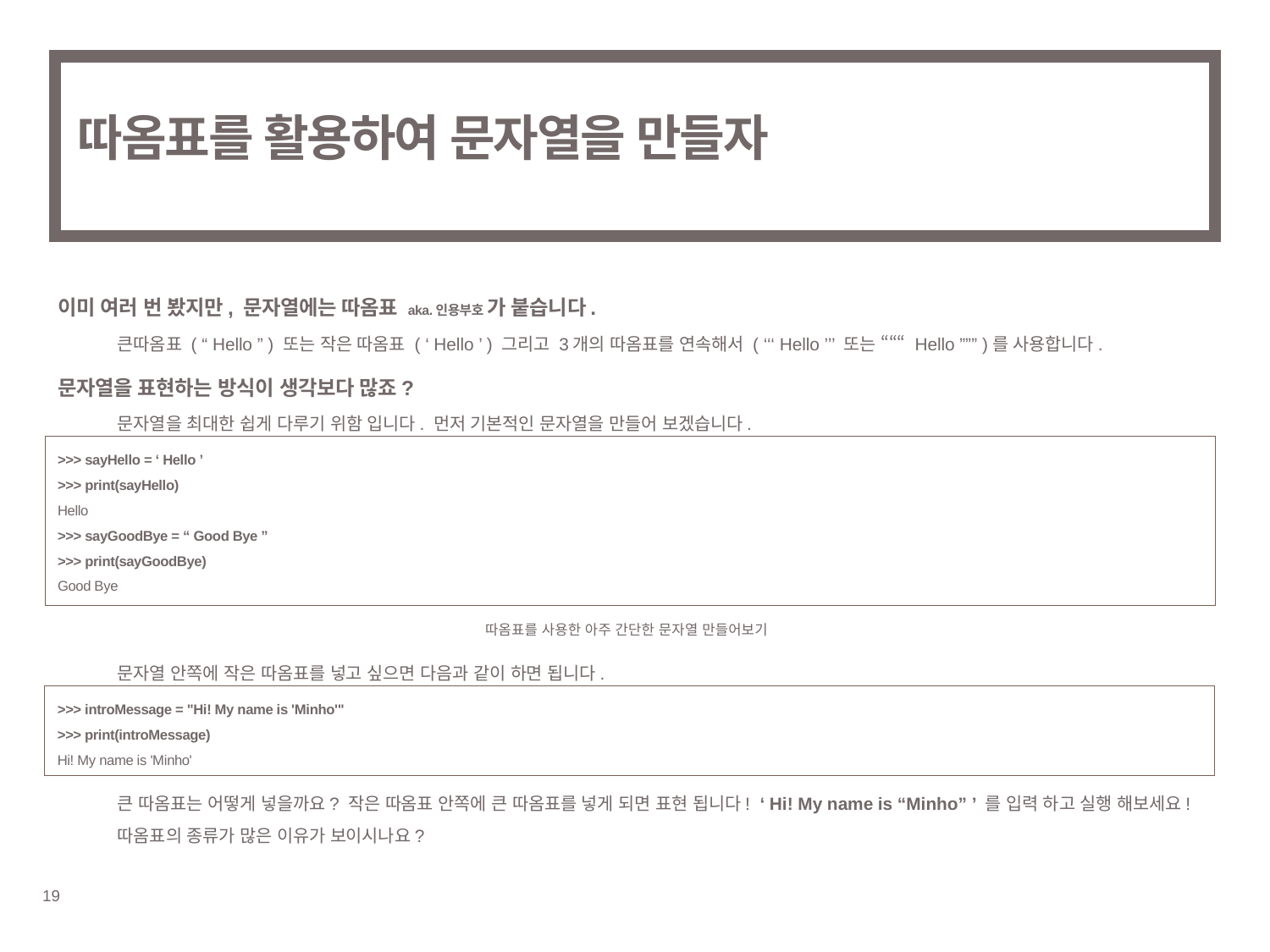

# 따옴표를 활용하여 문자열을 만들자
이미 여러 번 봤지만, 문자열에는 따옴표 aka.인용부호 가 붙습니다.
큰따옴표 ( “ Hello ” ) 또는 작은 따옴표 ( ‘ Hello ’ ) 그리고 3개의 따옴표를 연속해서 ( ‘‘‘ Hello ’’’ 또는 “““ Hello ””” )를 사용합니다.
문자열을 표현하는 방식이 생각보다 많죠?
문자열을 최대한 쉽게 다루기 위함 입니다. 먼저 기본적인 문자열을 만들어 보겠습니다.

>>> sayHello = ‘ Hello ’
>>> print(sayHello)
Hello
>>> sayGoodBye = “ Good Bye ”
>>> print(sayGoodBye)
Good Bye
따옴표를 사용한 아주 간단한 문자열 만들어보기
문자열 안쪽에 작은 따옴표를 넣고 싶으면 다음과 같이 하면 됩니다.
>>> introMessage = "Hi! My name is 'Minho'"
>>> print(introMessage)
Hi! My name is 'Minho'
큰 따옴표는 어떻게 넣을까요? 작은 따옴표 안쪽에 큰 따옴표를 넣게 되면 표현 됩니다!  ‘ Hi! My name is “Minho” ’ 를 입력 하고 실행 해보세요!
따옴표의 종류가 많은 이유가 보이시나요?